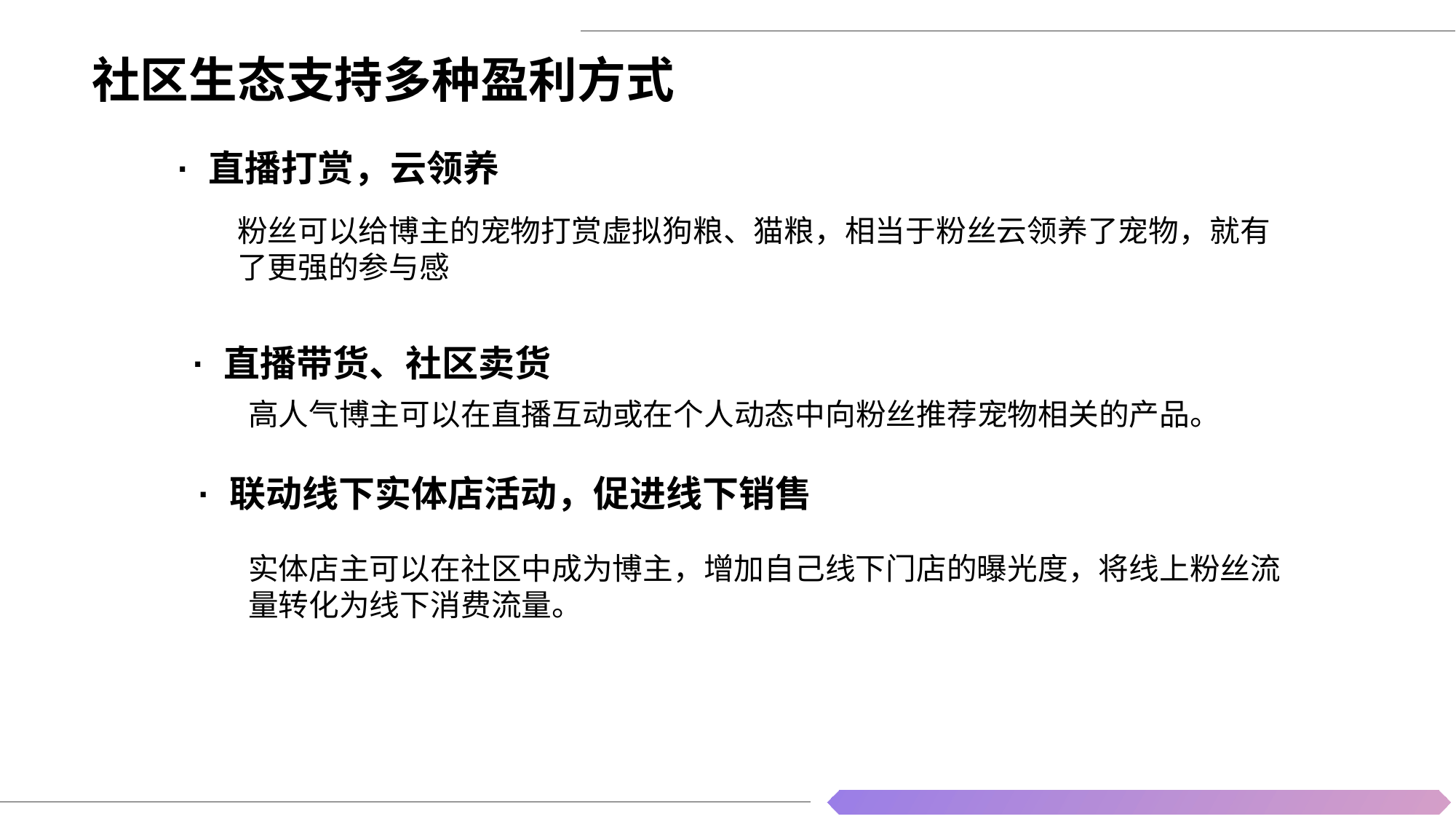

社区生态支持多种盈利方式

· 直播打赏，云领养
粉丝可以给博主的宠物打赏虚拟狗粮、猫粮，相当于粉丝云领养了宠物，就有了更强的参与感
· 直播带货、社区卖货
高人气博主可以在直播互动或在个人动态中向粉丝推荐宠物相关的产品。
· 联动线下实体店活动，促进线下销售
实体店主可以在社区中成为博主，增加自己线下门店的曝光度，将线上粉丝流量转化为线下消费流量。